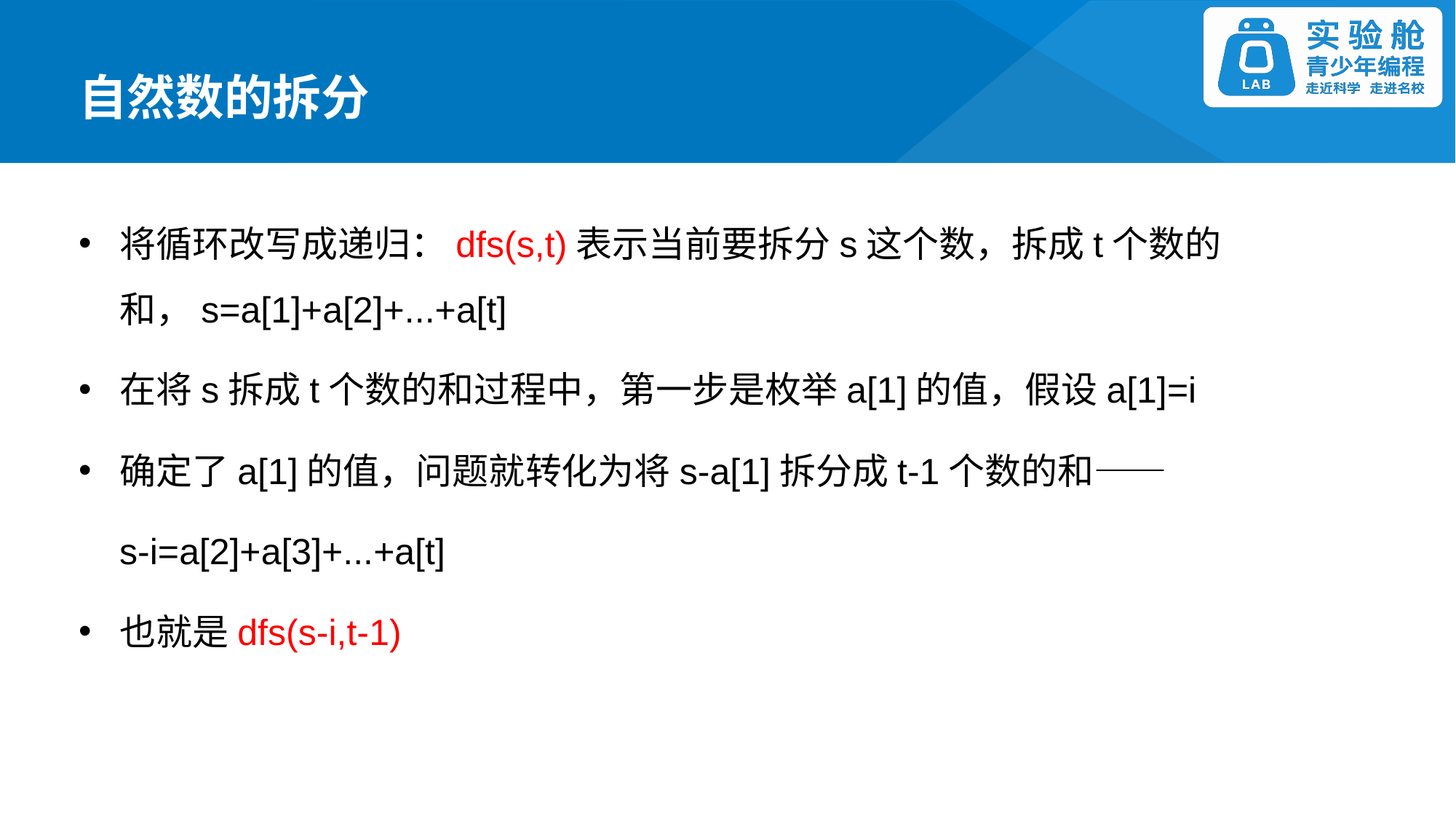

自然数的拆分
将循环改写成递归：dfs(s,t)表示当前要拆分s这个数，拆成t个数的和，s=a[1]+a[2]+...+a[t]
在将s拆成t个数的和过程中，第一步是枚举a[1]的值，假设a[1]=i
确定了a[1]的值，问题就转化为将s-a[1]拆分成t-1个数的和——
    s-i=a[2]+a[3]+...+a[t]
也就是dfs(s-i,t-1)